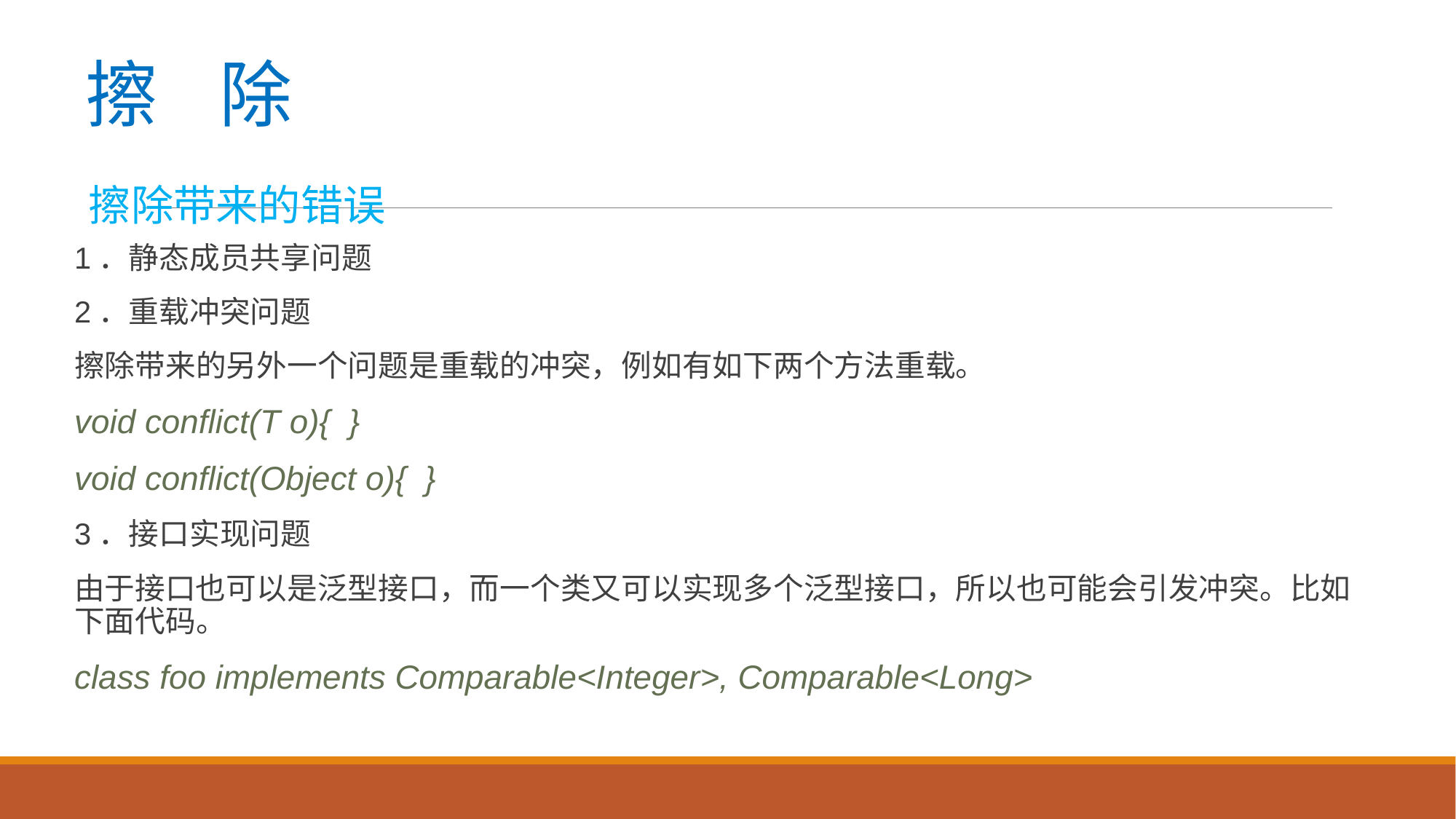

# 擦    除
擦除带来的错误
1．静态成员共享问题
2．重载冲突问题
擦除带来的另外一个问题是重载的冲突，例如有如下两个方法重载。
void conflict(T o){  }
void conflict(Object o){  }
3．接口实现问题
由于接口也可以是泛型接口，而一个类又可以实现多个泛型接口，所以也可能会引发冲突。比如下面代码。
class foo implements Comparable<Integer>, Comparable<Long>